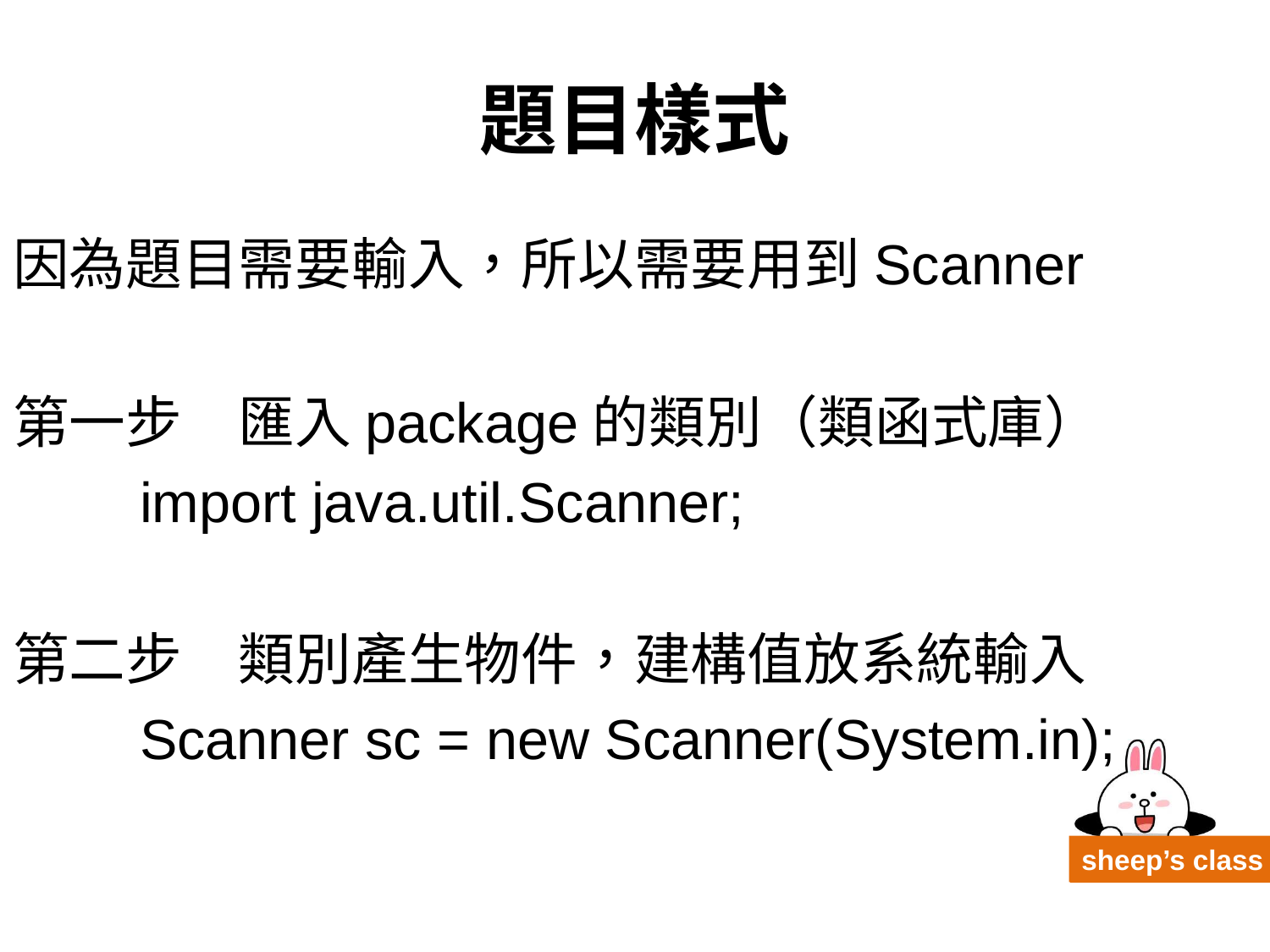

# 題目樣式
因為題目需要輸入，所以需要用到Scanner

第一步　匯入package的類別（類函式庫）
	import java.util.Scanner;

第二步　類別產生物件，建構值放系統輸入
	Scanner sc = new Scanner(System.in);